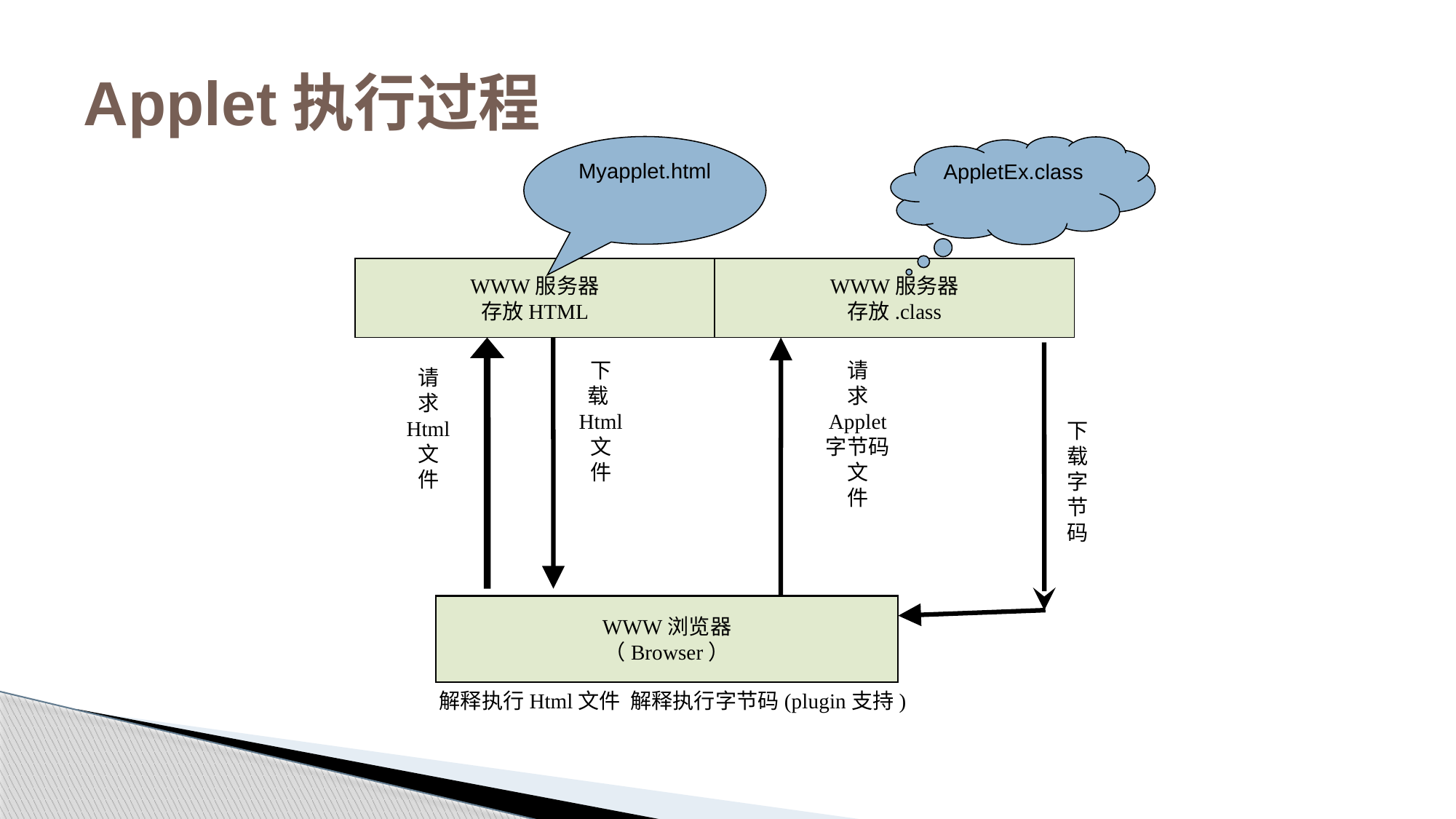

# Applet执行过程
Myapplet.html
AppletEx.class

WWW服务器
存放HTML

WWW服务器
存放.class

下
载
字
节
码

下
载Html
文
件
请
求
Applet
字节码
文
件
请
求
Html
文
件
WWW浏览器
（Browser）
解释执行Html文件  解释执行字节码(plugin支持)